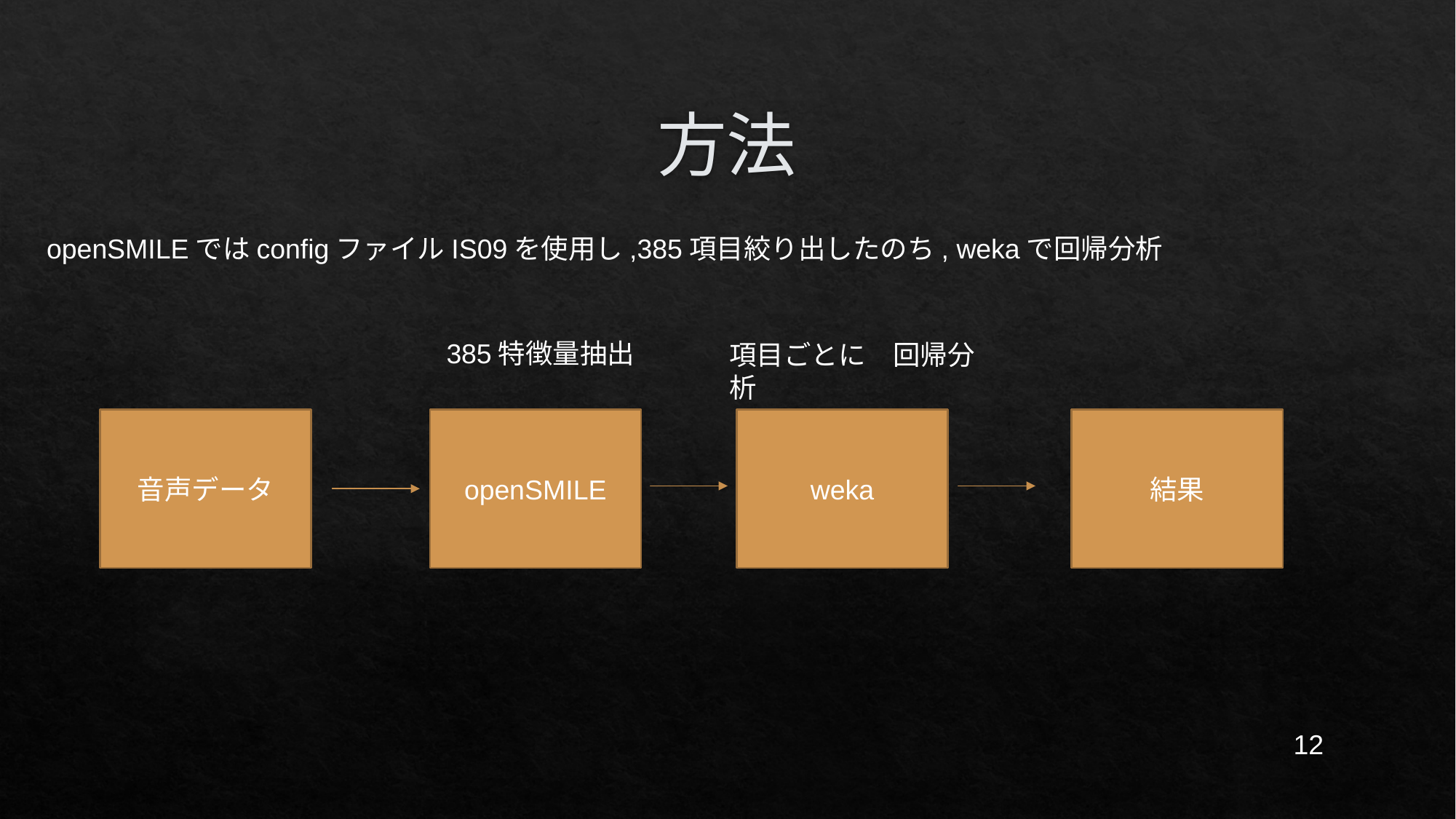

# 方法
openSMILEではconfigファイルIS09を使用し,385項目絞り出したのち, wekaで回帰分析

385特徴量抽出
項目ごとに　回帰分析
weka
結果
openSMILE
音声データ
12